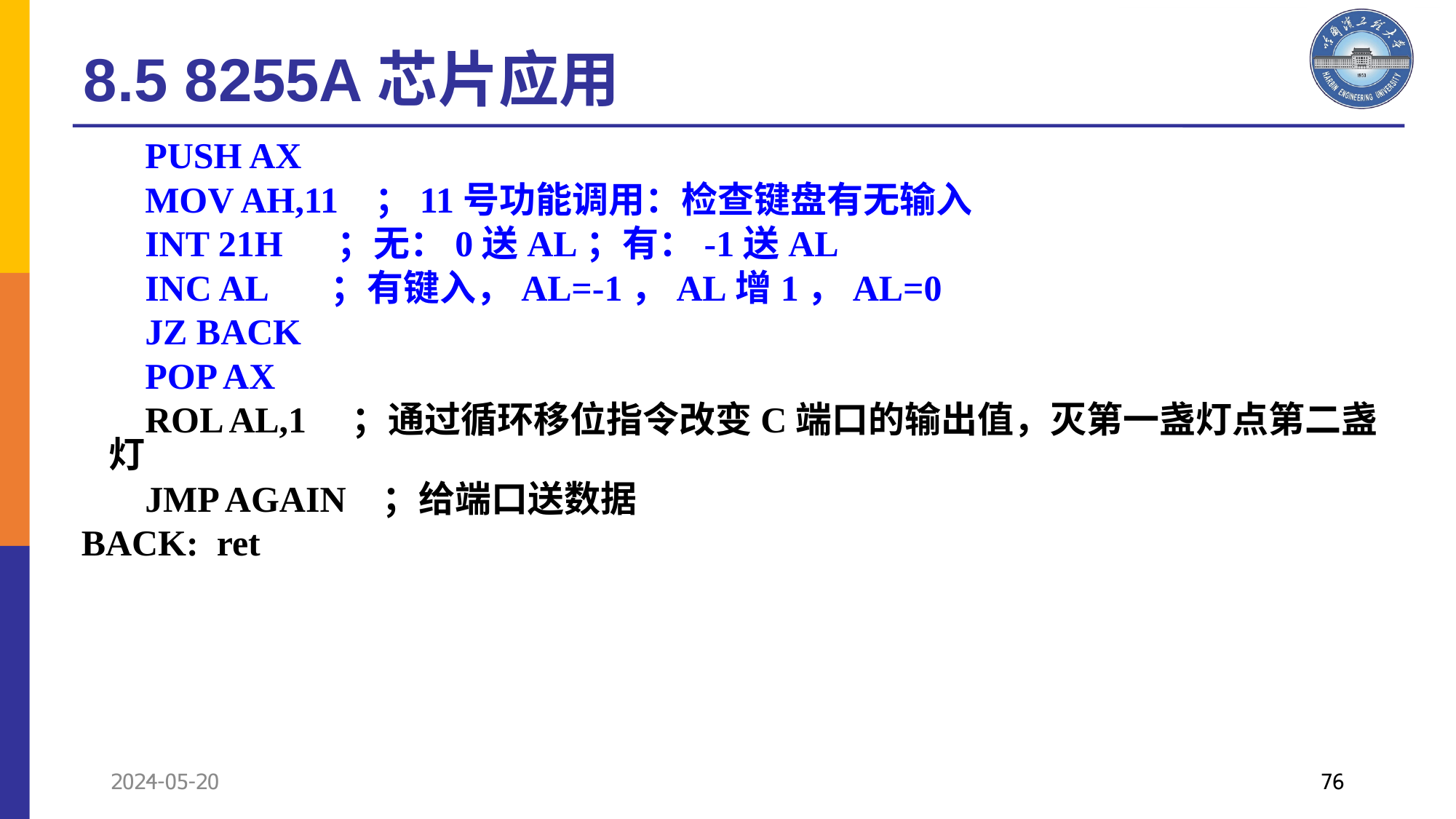

8.5 8255A芯片应用
       PUSH AX
       MOV AH,11   ；11号功能调用：检查键盘有无输入
       INT 21H     ；无：0送AL；有：-1送AL
       INC AL      ；有键入，AL=-1，AL增1，AL=0
       JZ BACK
       POP AX
       ROL AL,1    ；通过循环移位指令改变C端口的输出值，灭第一盏灯点第二盏灯
       JMP AGAIN   ；给端口送数据
BACK:  ret
2024-05-20
76